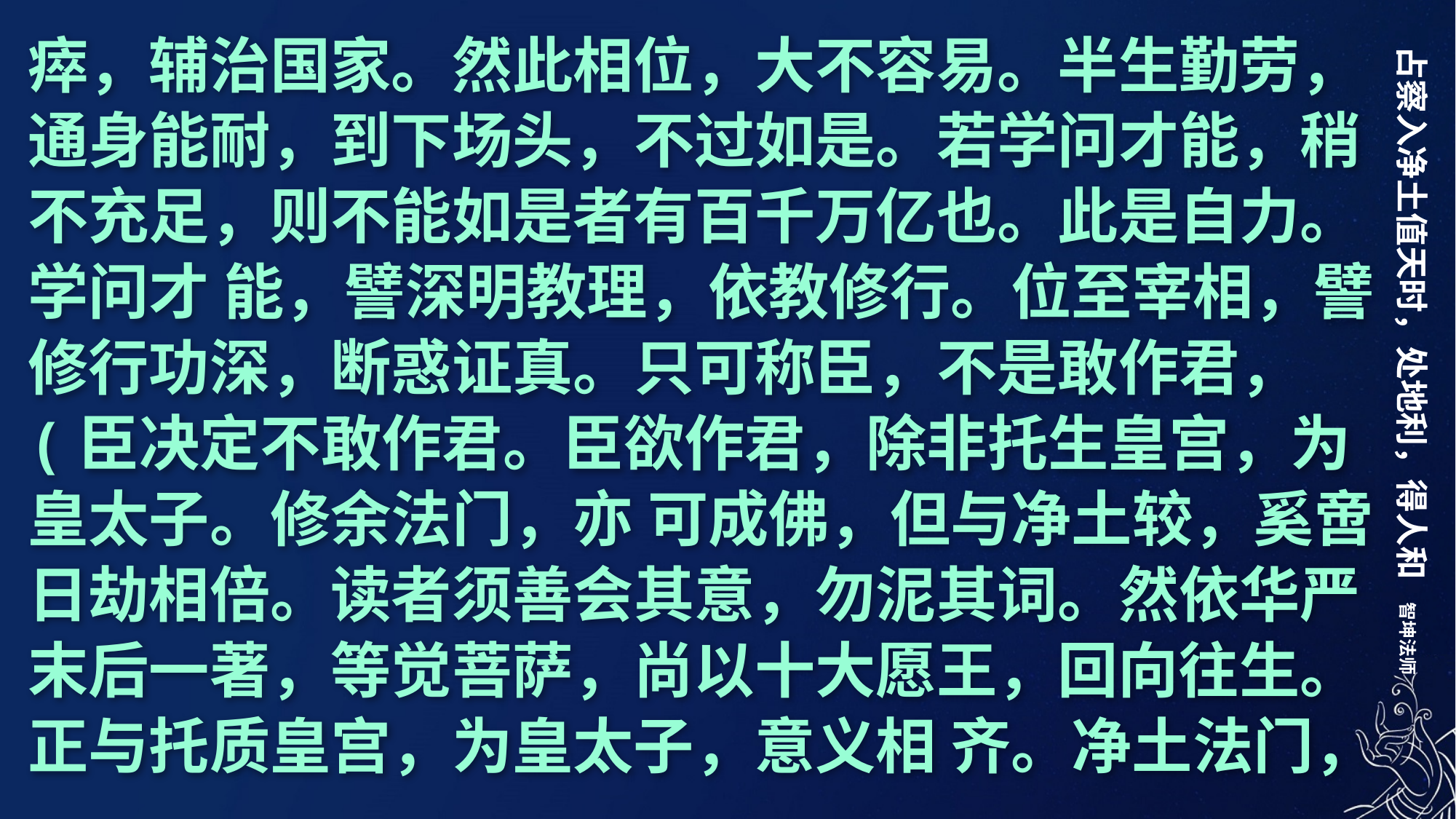

瘁，辅治国家。然此相位，大不容易。半生勤劳，通身能耐，到下场头，不过如是。若学问才能，稍不充足，则不能如是者有百千万亿也。此是自力。学问才 能，譬深明教理，依教修行。位至宰相，譬修行功深，断惑证真。只可称臣，不是敢作君，(臣决定不敢作君。臣欲作君，除非托生皇宫，为皇太子。修余法门，亦 可成佛，但与净土较，奚啻日劫相倍。读者须善会其意，勿泥其词。然依华严末后一著，等觉菩萨，尚以十大愿王，回向往生。正与托质皇宫，为皇太子，意义相 齐。净土法门，